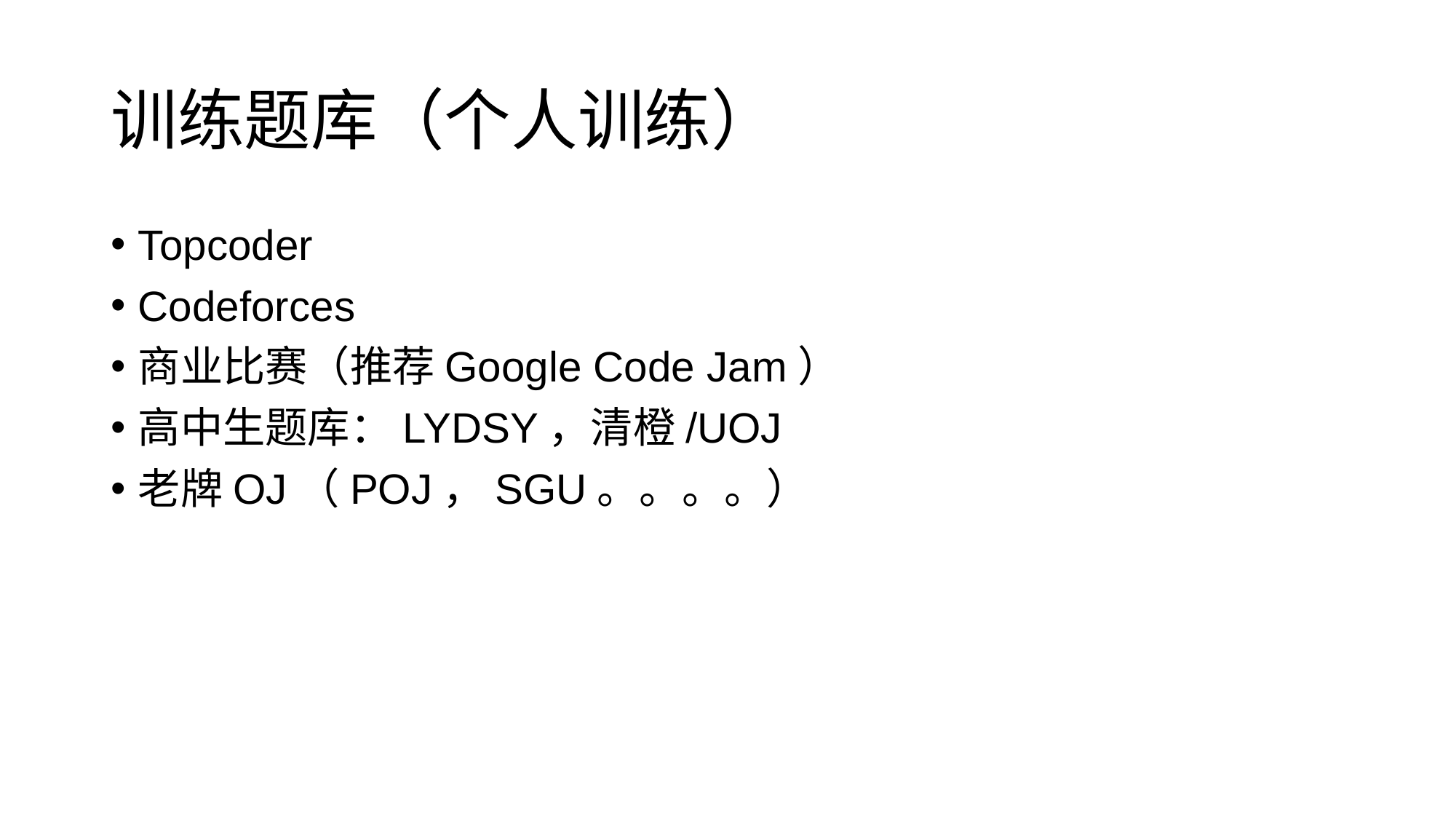

# 训练题库（个人训练）
Topcoder
Codeforces
商业比赛（推荐Google Code Jam）
高中生题库：LYDSY，清橙/UOJ
老牌OJ（POJ，SGU。。。。）